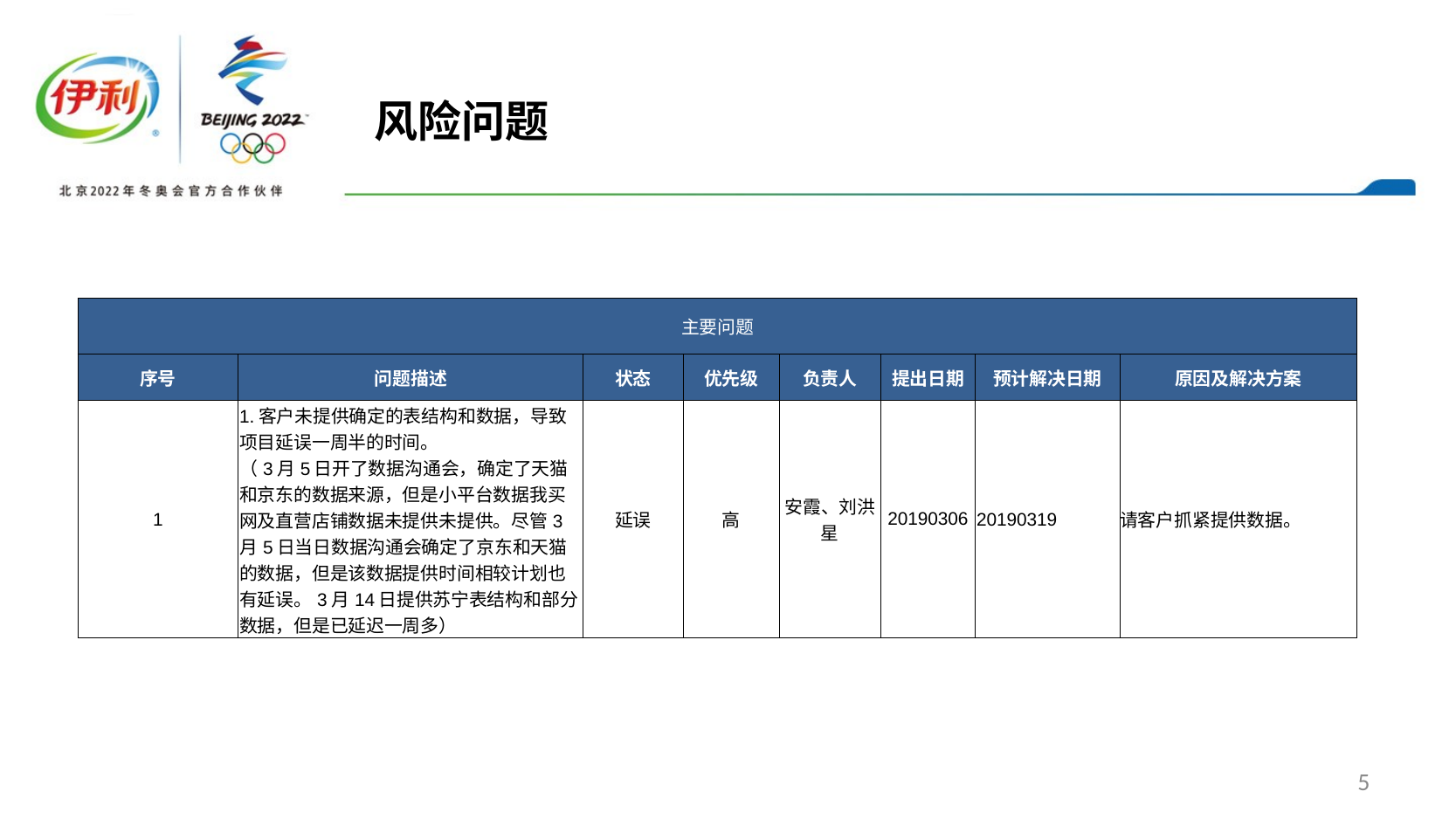

风险问题
| 主要问题 |  |  |  |  |  |  |  |
| --- | --- | --- | --- | --- | --- | --- | --- |
| 序号 | 问题描述 | 状态 | 优先级 | 负责人 | 提出日期 | 预计解决日期 | 原因及解决方案 |
| 1 | 1.客户未提供确定的表结构和数据，导致项目延误一周半的时间。 （3月5日开了数据沟通会，确定了天猫和京东的数据来源，但是小平台数据我买网及直营店铺数据未提供未提供。尽管3月5日当日数据沟通会确定了京东和天猫的数据，但是该数据提供时间相较计划也有延误。3月14日提供苏宁表结构和部分数据，但是已延迟一周多） | 延误 | 高 | 安霞、刘洪星 | 20190306 | 20190319 | 请客户抓紧提供数据。 |
5